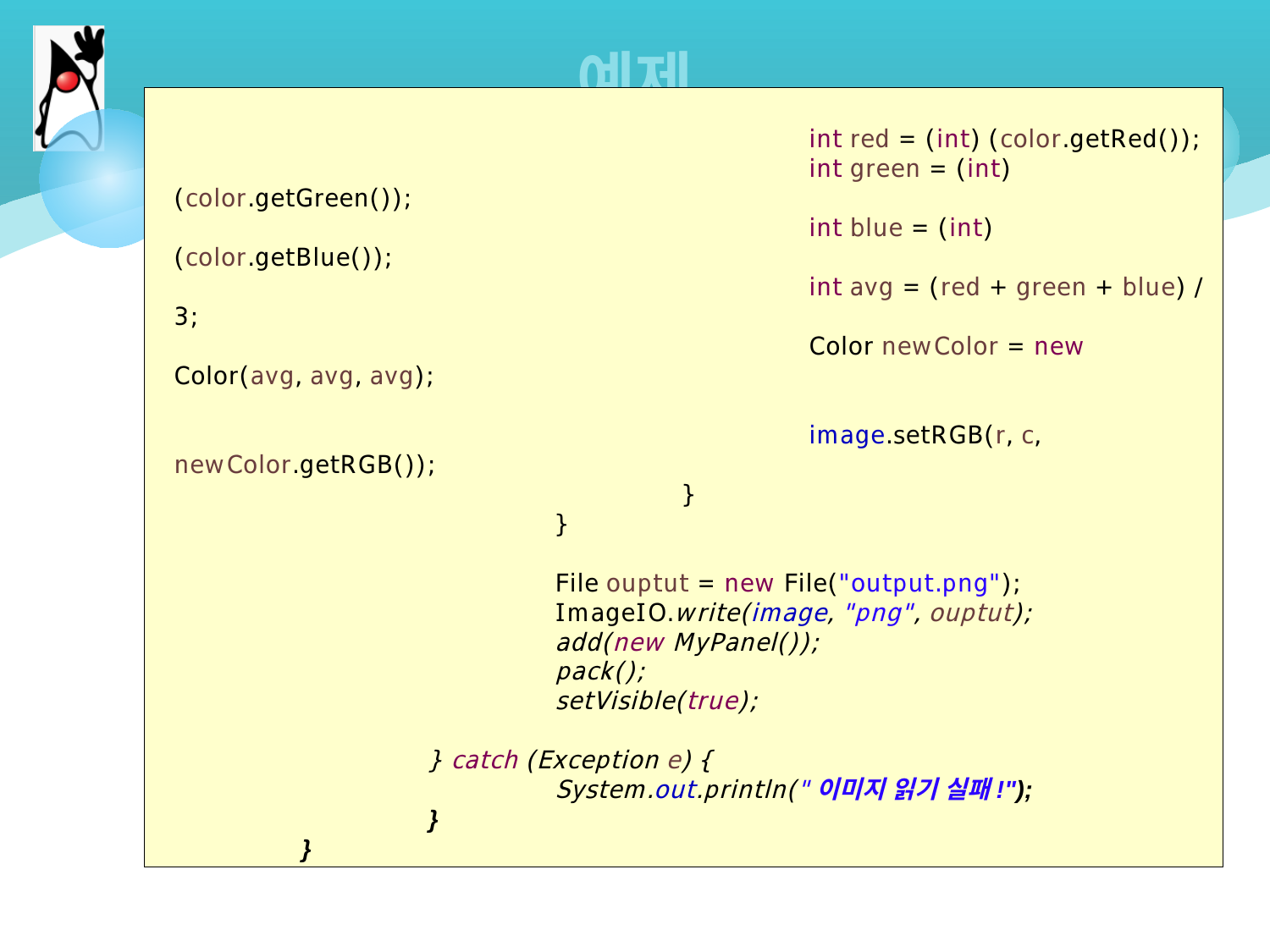

# 예제

					int red = (int) (color.getRed());
					int green = (int) (color.getGreen());
					int blue = (int) (color.getBlue());
					int avg = (red + green + blue) / 3;
					Color newColor = new Color(avg, avg, avg);

					image.setRGB(r, c, newColor.getRGB());
				}
			}

			File ouptut = new File("output.png");
			ImageIO.write(image, "png", ouptut);
			add(new MyPanel());
			pack();
			setVisible(true);

		} catch (Exception e) {
			System.out.println("이미지 읽기 실패!");
		}
	}